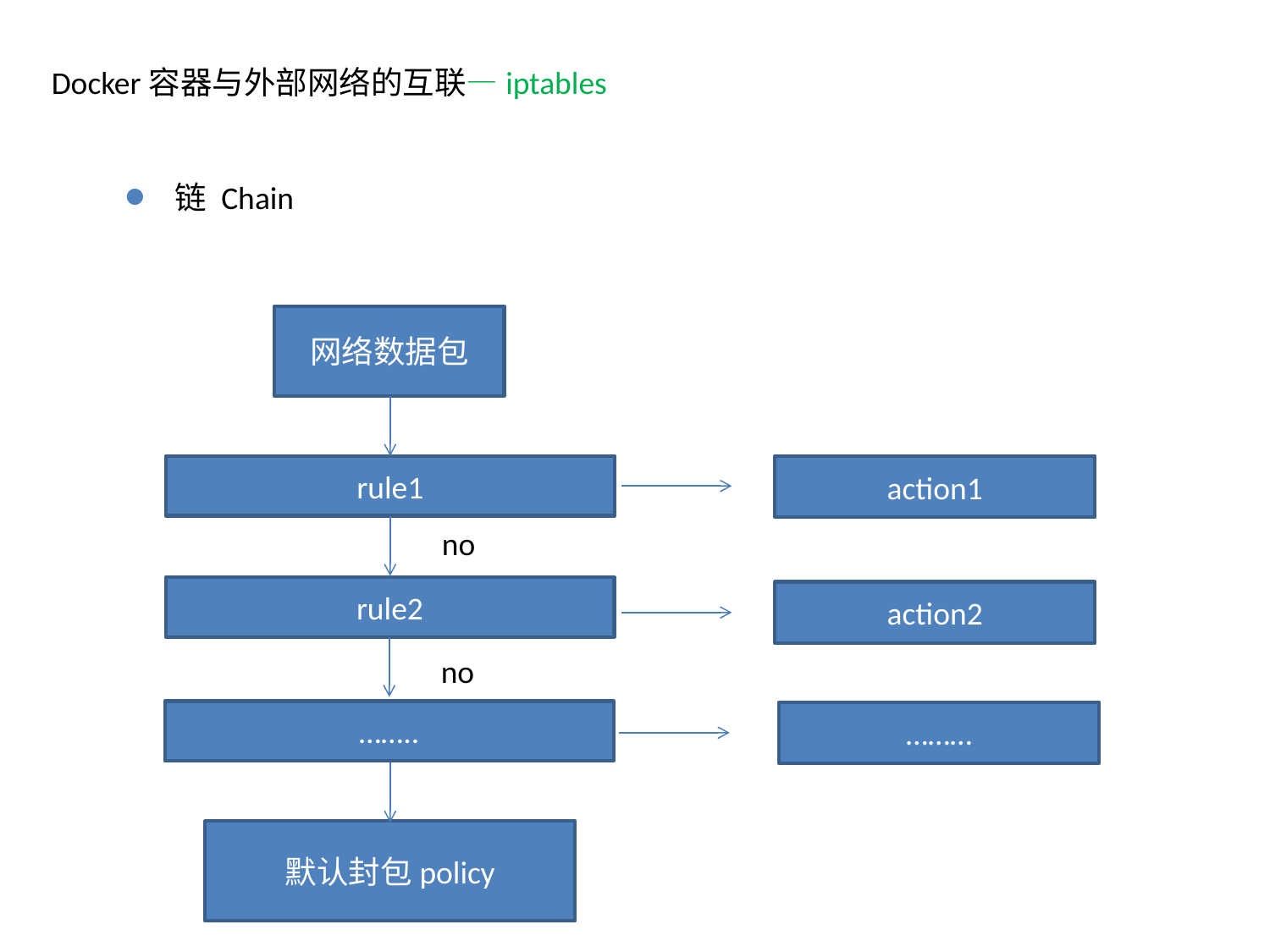

Docker容器与外部网络的互联—iptables
链 Chain

网络数据包
rule1
action1
no
rule2
action2
no
……..
………
默认封包policy